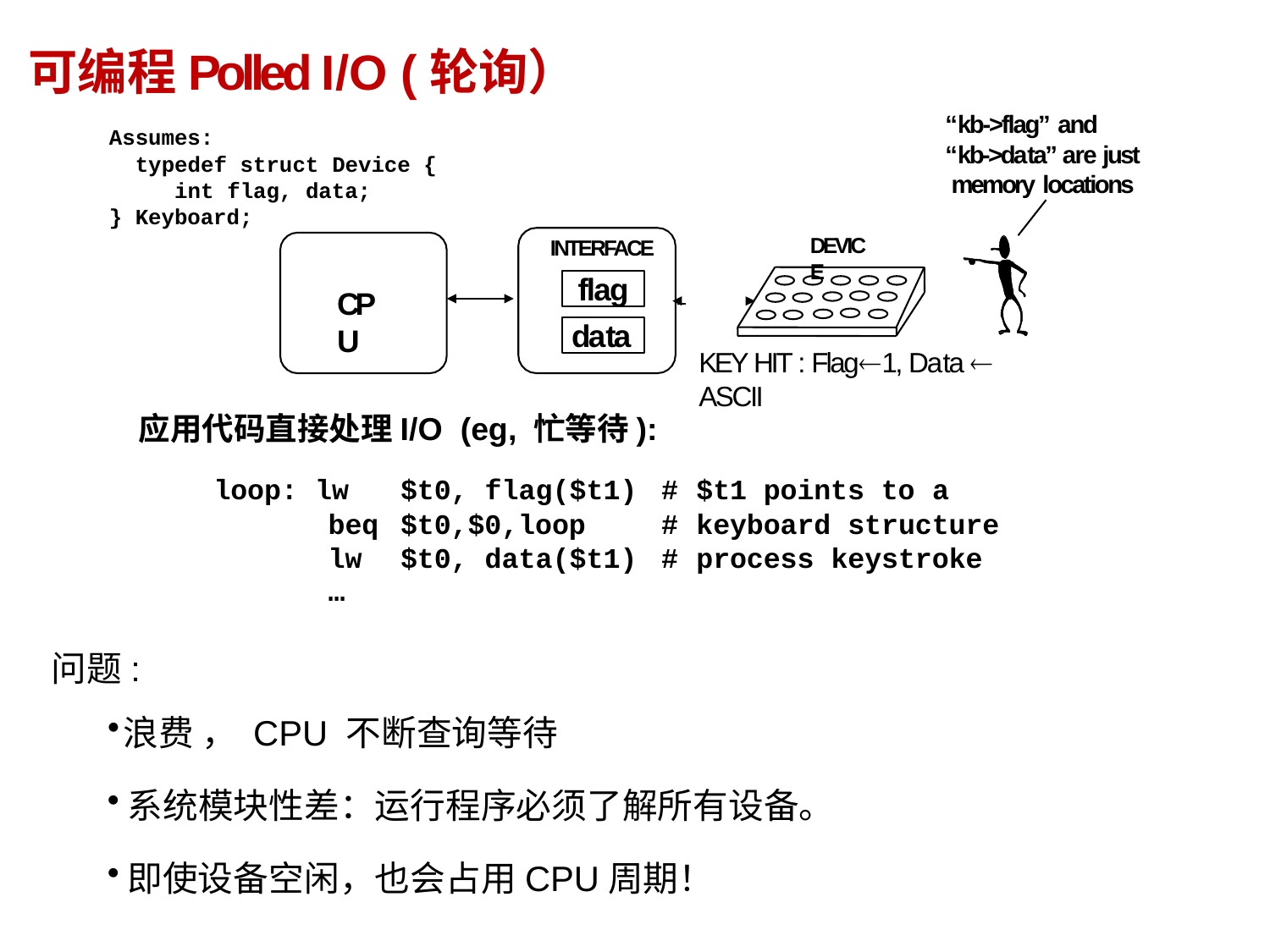

可编程Polled I/O (轮询）
“kb->flag” and
“kb->data” are just  memory locations
Assumes:
typedef struct Device {  int flag, data;
} Keyboard;

DEVICE

INTERFACE

flag

CPU

data

KEY HIT : Flag←1, Data ←  ASCII
应用代码直接处理I/O  (eg, 忙等待):
| loop: lw | $t0, flag($t1) | # | $t1 points to a |
| --- | --- | --- | --- |
| beq | $t0,$0,loop | # | keyboard structure |
| lw … | $t0, data($t1) | # | process keystroke |
问题:
浪费 ， CPU 不断查询等待
系统模块性差：运行程序必须了解所有设备。
即使设备空闲，也会占用CPU周期！